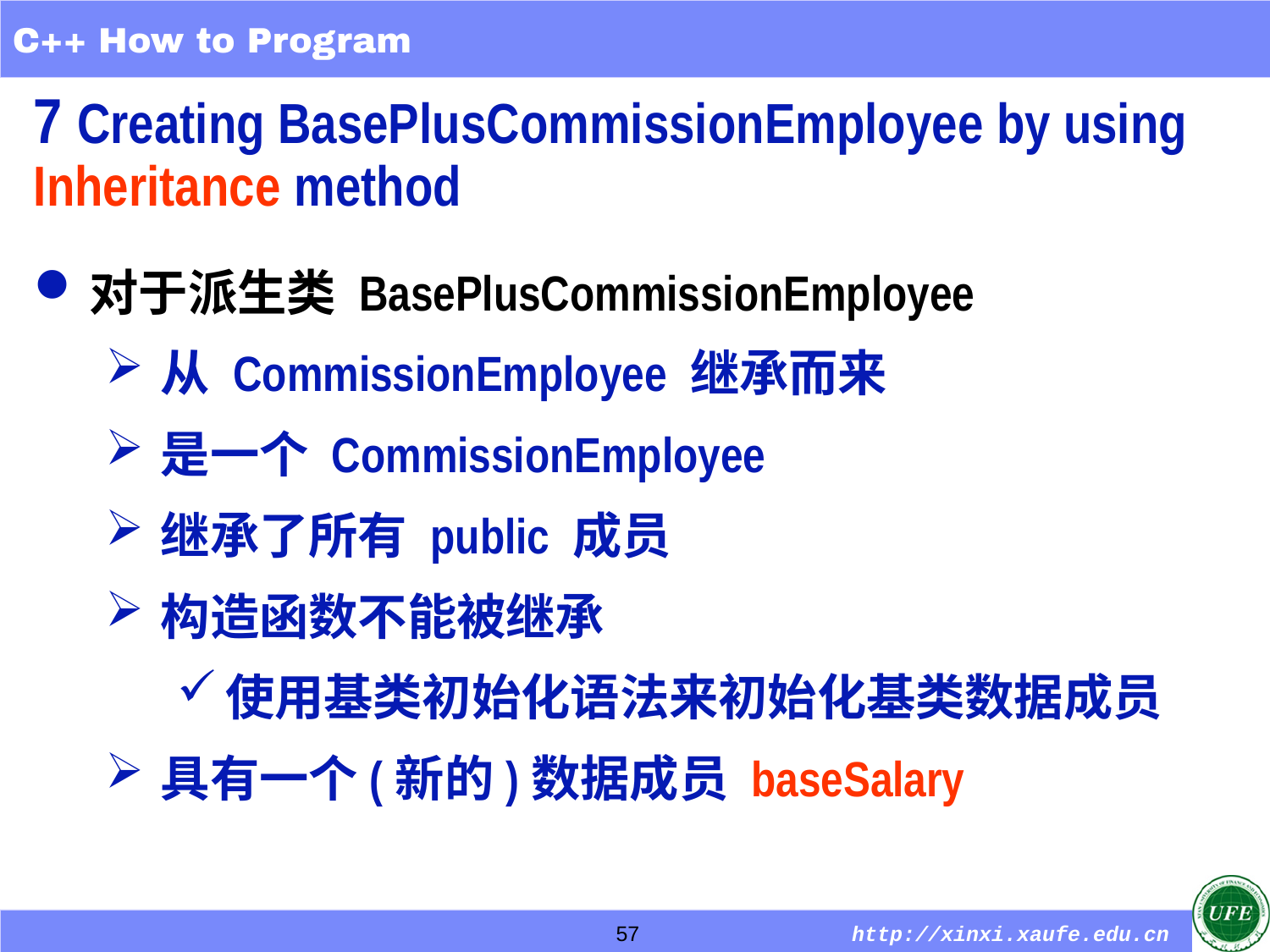

7 Creating BasePlusCommissionEmployee by using Inheritance method
对于派生类 BasePlusCommissionEmployee
从 CommissionEmployee 继承而来
是一个 CommissionEmployee
继承了所有 public 成员
构造函数不能被继承
使用基类初始化语法来初始化基类数据成员
具有一个(新的)数据成员 baseSalary
57